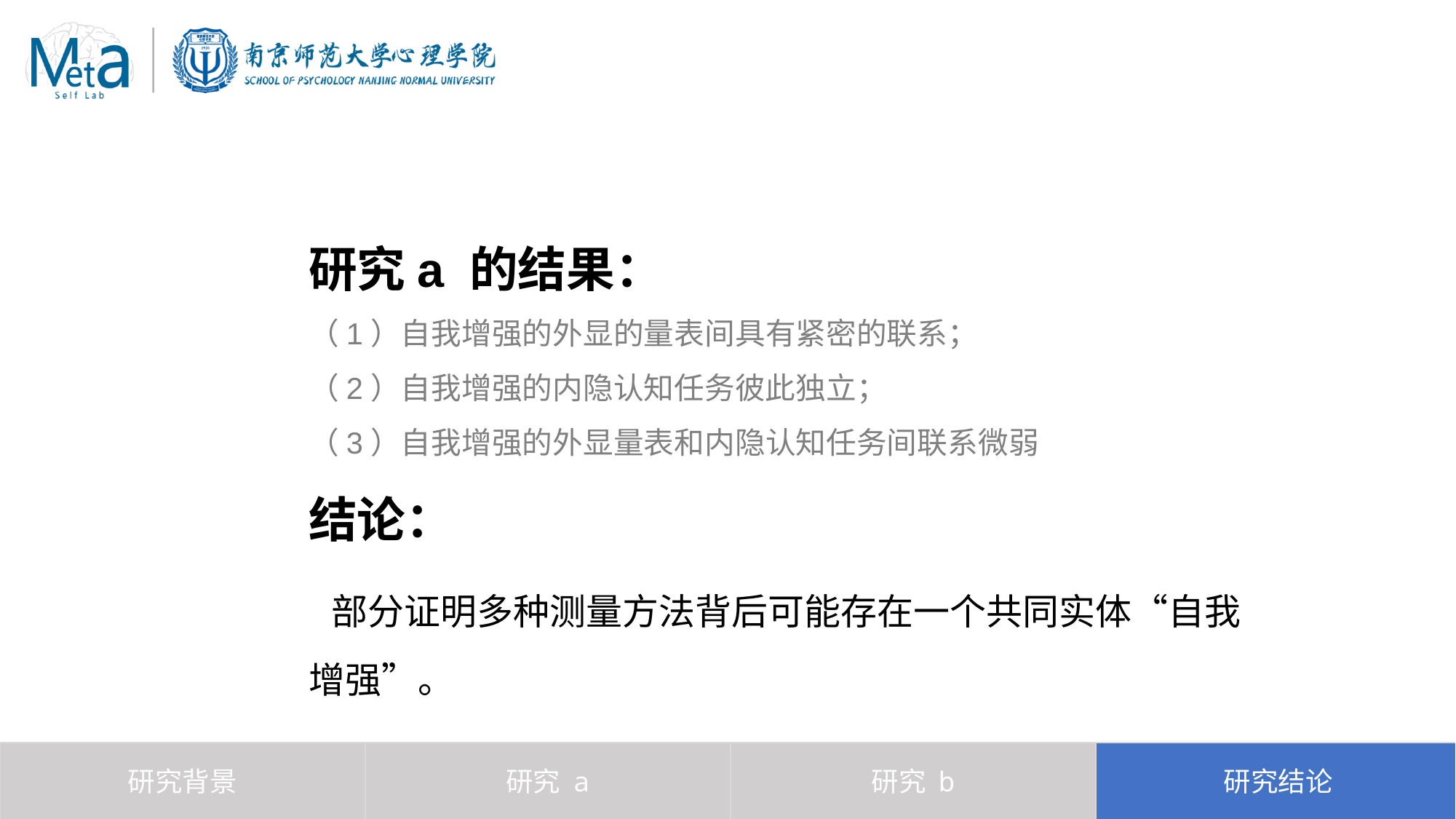

研究a 的结果：
（1）自我增强的外显的量表间具有紧密的联系；
（2）自我增强的内隐认知任务彼此独立；
（3）自我增强的外显量表和内隐认知任务间联系微弱
结论：
 部分证明多种测量方法背后可能存在一个共同实体“自我增强”。
研究背景
研究 a
研究 b
研究结论